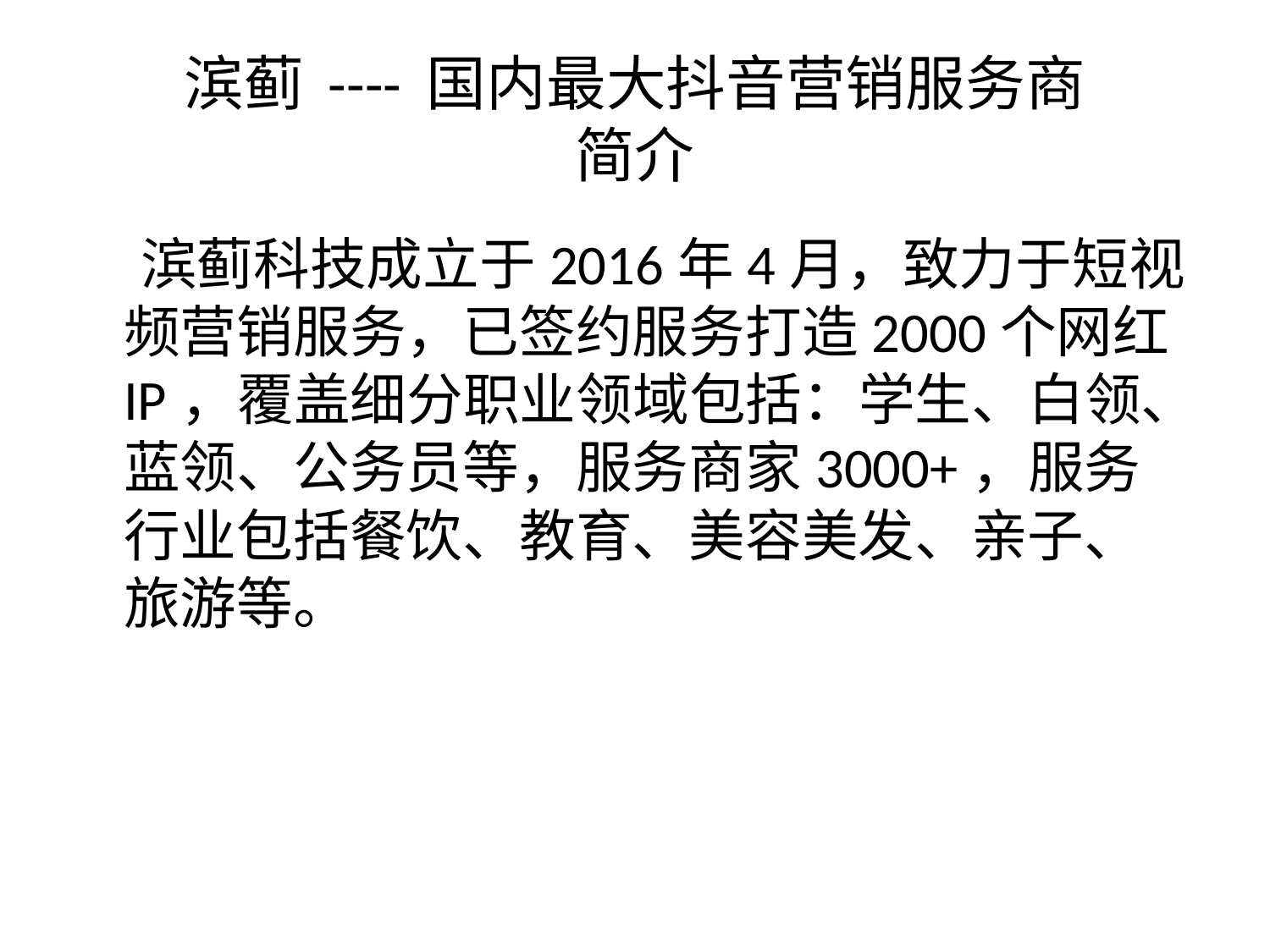

# 滨蓟 ---- 国内最大抖音营销服务商 简介
    滨蓟科技成立于2016年4月，致力于短视频营销服务，已签约服务打造2000个网红IP，覆盖细分职业领域包括：学生、白领、蓝领、公务员等，服务商家3000+，服务行业包括餐饮、教育、美容美发、亲子、旅游等。